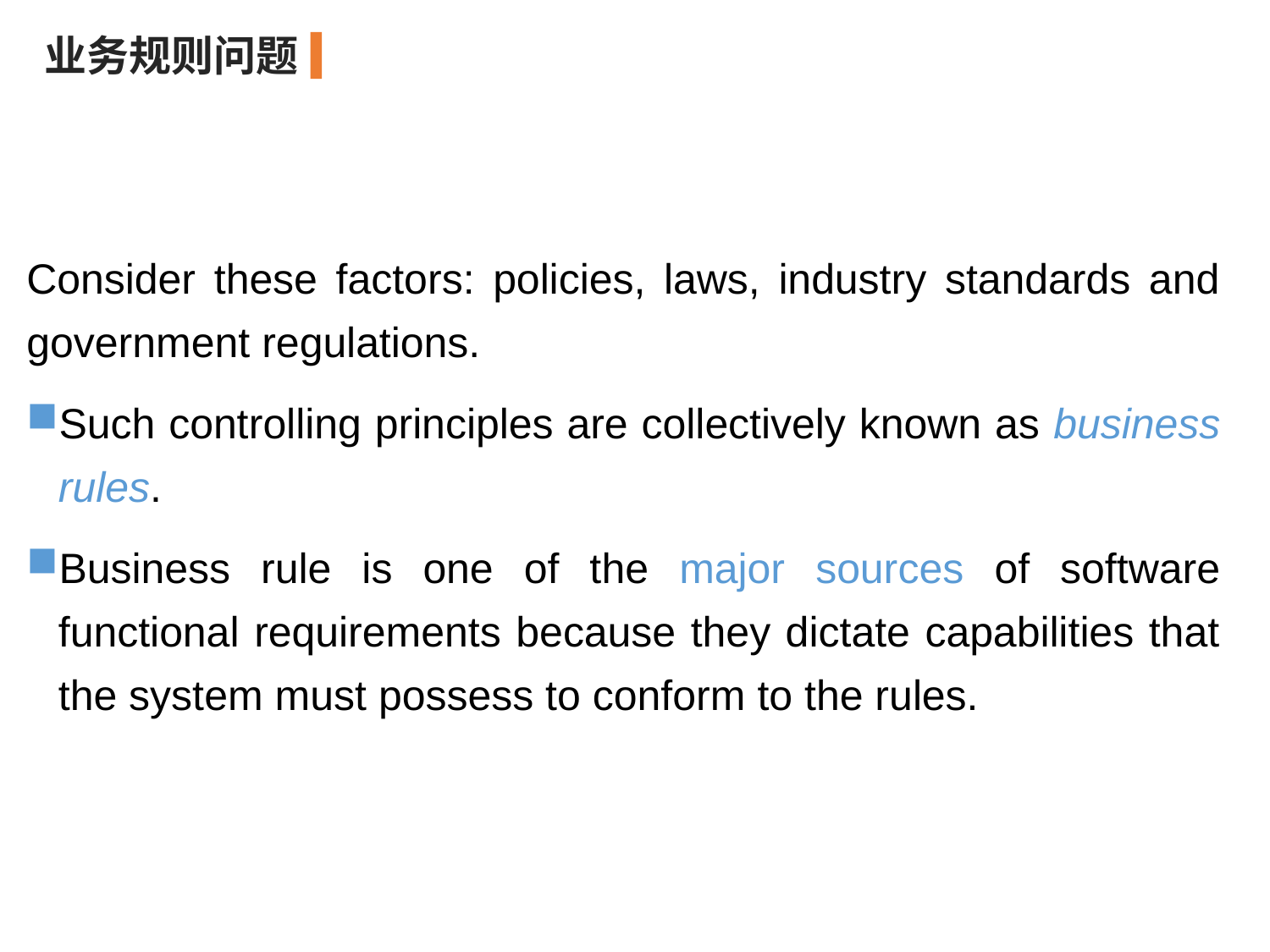

业务规则问题

Consider these factors: policies, laws, industry standards and government regulations.
Such controlling principles are collectively known as business rules.
Business rule is one of the major sources of software functional requirements because they dictate capabilities that the system must possess to conform to the rules.